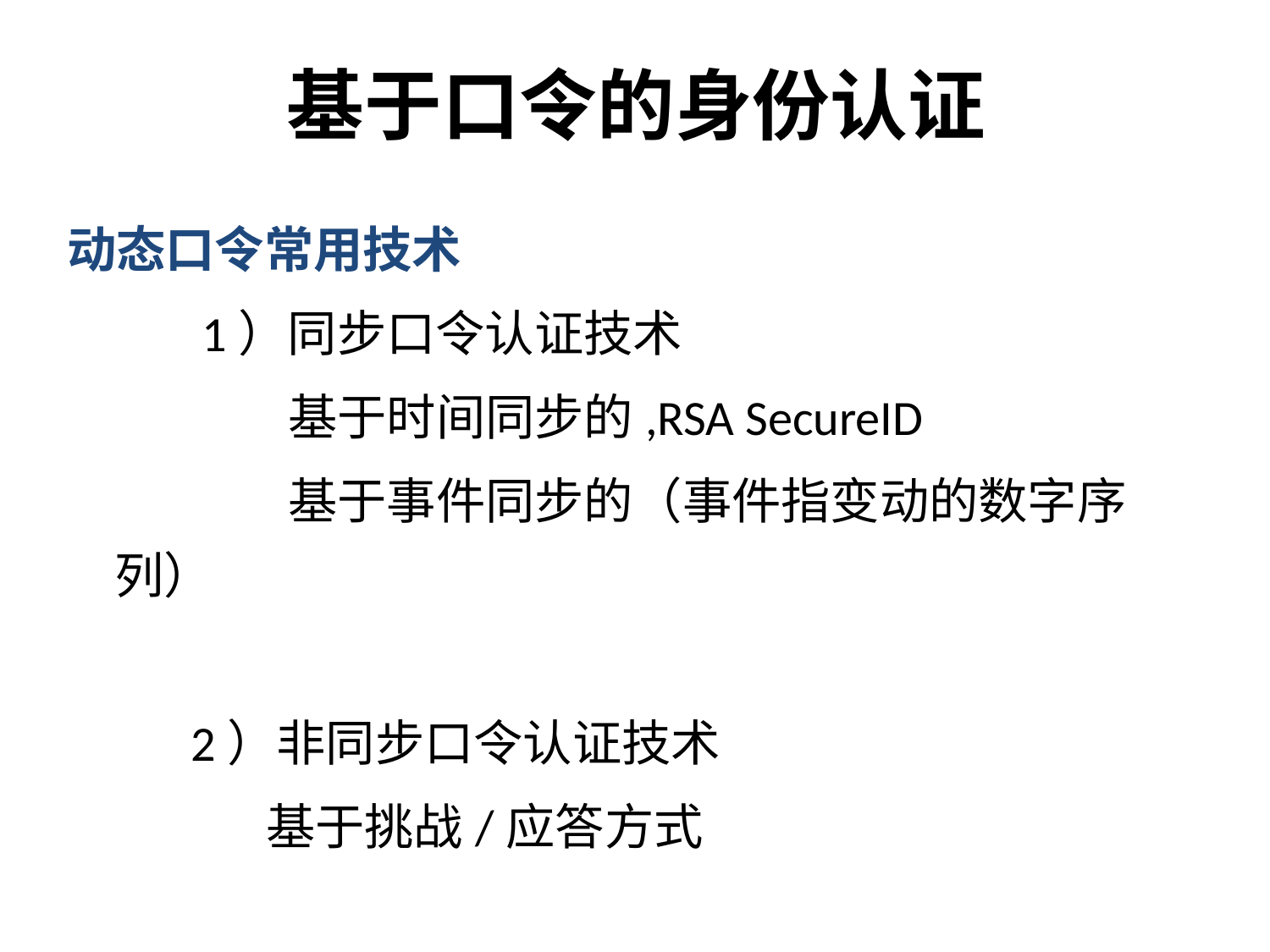

# 基于口令的身份认证
动态口令常用技术
            1）同步口令认证技术
                   基于时间同步的,RSA SecureID
                   基于事件同步的（事件指变动的数字序列）

           2）非同步口令认证技术
                 基于挑战/应答方式